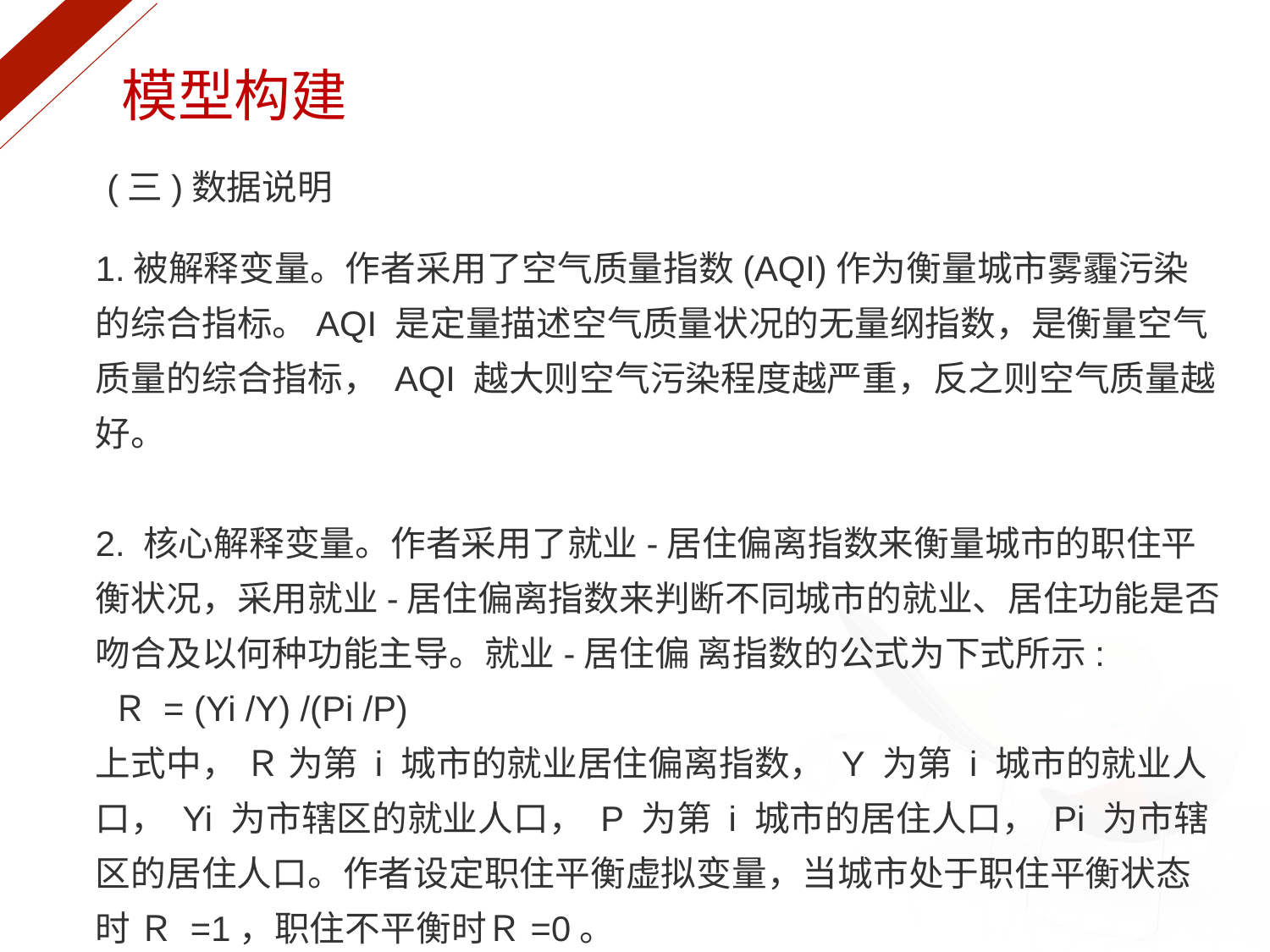

模型构建

(三)数据说明

1.被解释变量。作者采用了空气质量指数(AQI)作为衡量城市雾霾污染的综合指标。AQI 是定量描述空气质量状况的无量纲指数，是衡量空气质量的综合指标， AQI 越大则空气污染程度越严重，反之则空气质量越好。

2. 核心解释变量。作者采用了就业-居住偏离指数来衡量城市的职住平衡状况，采用就业-居住偏离指数来判断不同城市的就业、居住功能是否吻合及以何种功能主导。就业-居住偏 离指数的公式为下式所示:
 Ｒ = (Yi /Y) /(Pi /P)
上式中， Ｒ 为第 i 城市的就业居住偏离指数， Y 为第 i 城市的就业人口， Yi 为市辖区的就业人口， P 为第 i 城市的居住人口， Pi 为市辖区的居住人口。作者设定职住平衡虚拟变量，当城市处于职住平衡状态时 Ｒ =1，职住不平衡时Ｒ=0。